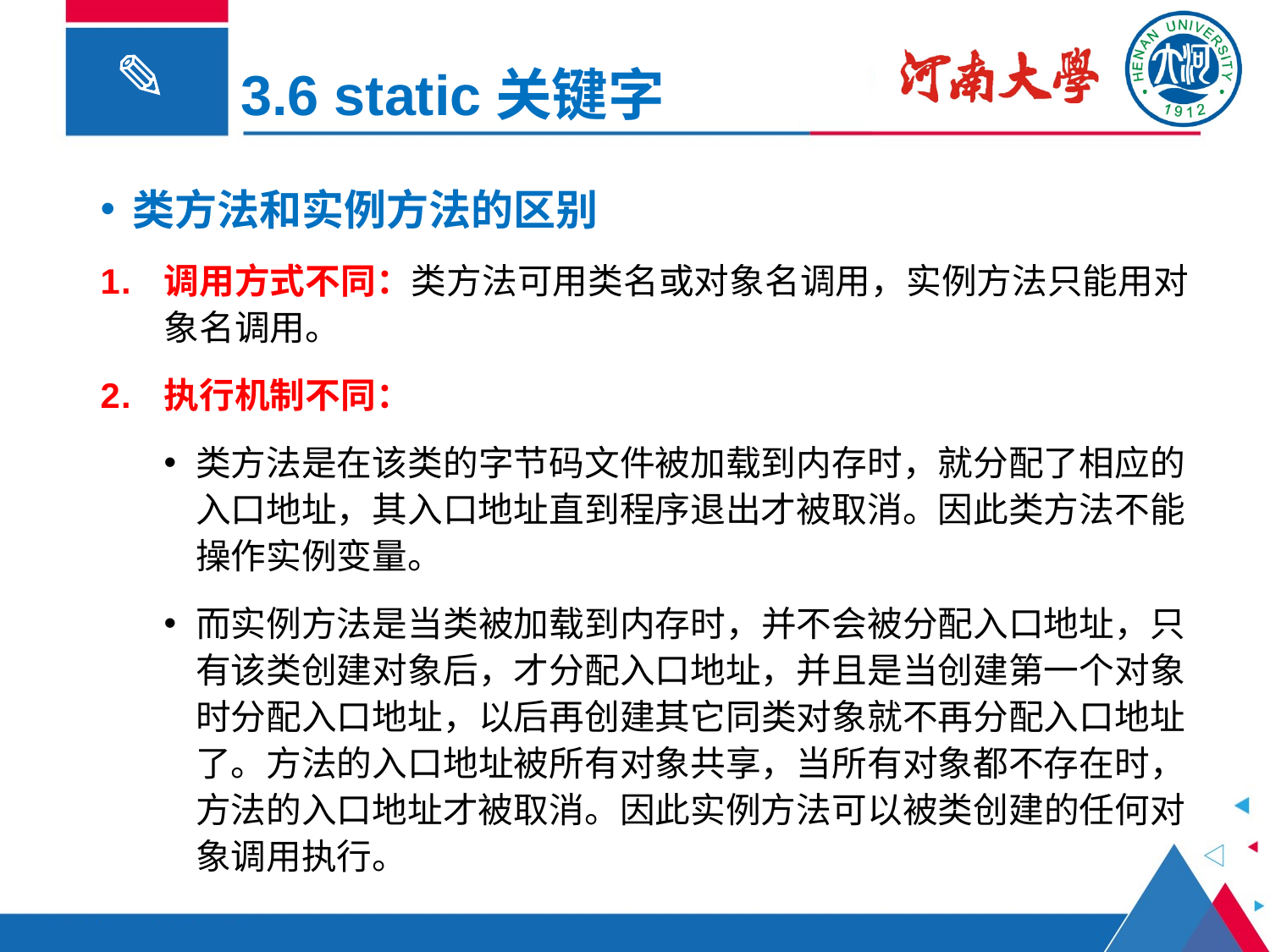

3.6 static关键字
类方法和实例方法的区别
调用方式不同：类方法可用类名或对象名调用，实例方法只能用对象名调用。
执行机制不同：
类方法是在该类的字节码文件被加载到内存时，就分配了相应的入口地址，其入口地址直到程序退出才被取消。因此类方法不能操作实例变量。
而实例方法是当类被加载到内存时，并不会被分配入口地址，只有该类创建对象后，才分配入口地址，并且是当创建第一个对象时分配入口地址，以后再创建其它同类对象就不再分配入口地址了。方法的入口地址被所有对象共享，当所有对象都不存在时，方法的入口地址才被取消。因此实例方法可以被类创建的任何对象调用执行。